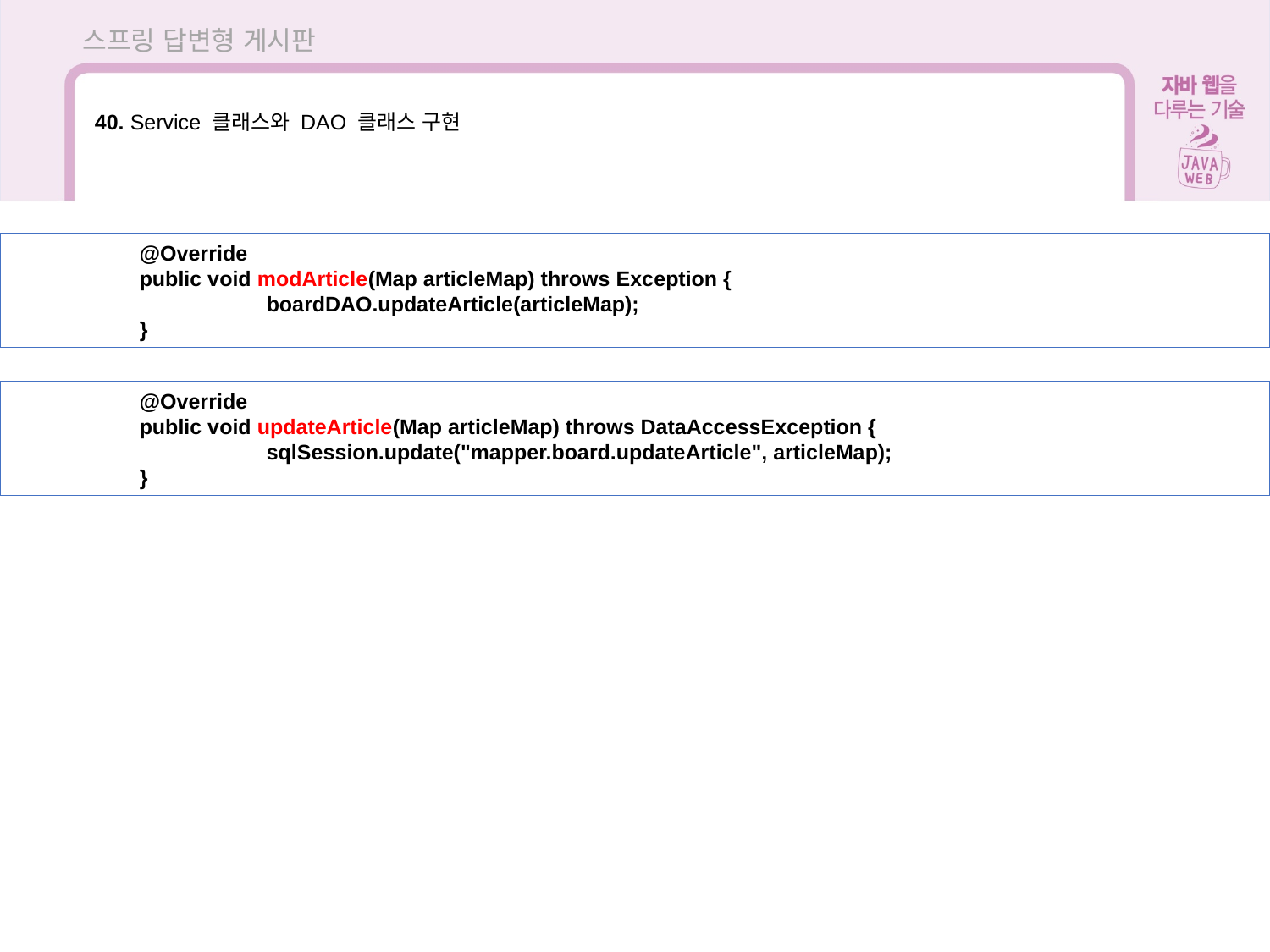

스프링 답변형 게시판
40. Service 클래스와 DAO 클래스 구현
	@Override
	public void modArticle(Map articleMap) throws Exception {
		boardDAO.updateArticle(articleMap);
	}
	@Override
	public void updateArticle(Map articleMap) throws DataAccessException {
		sqlSession.update("mapper.board.updateArticle", articleMap);
	}